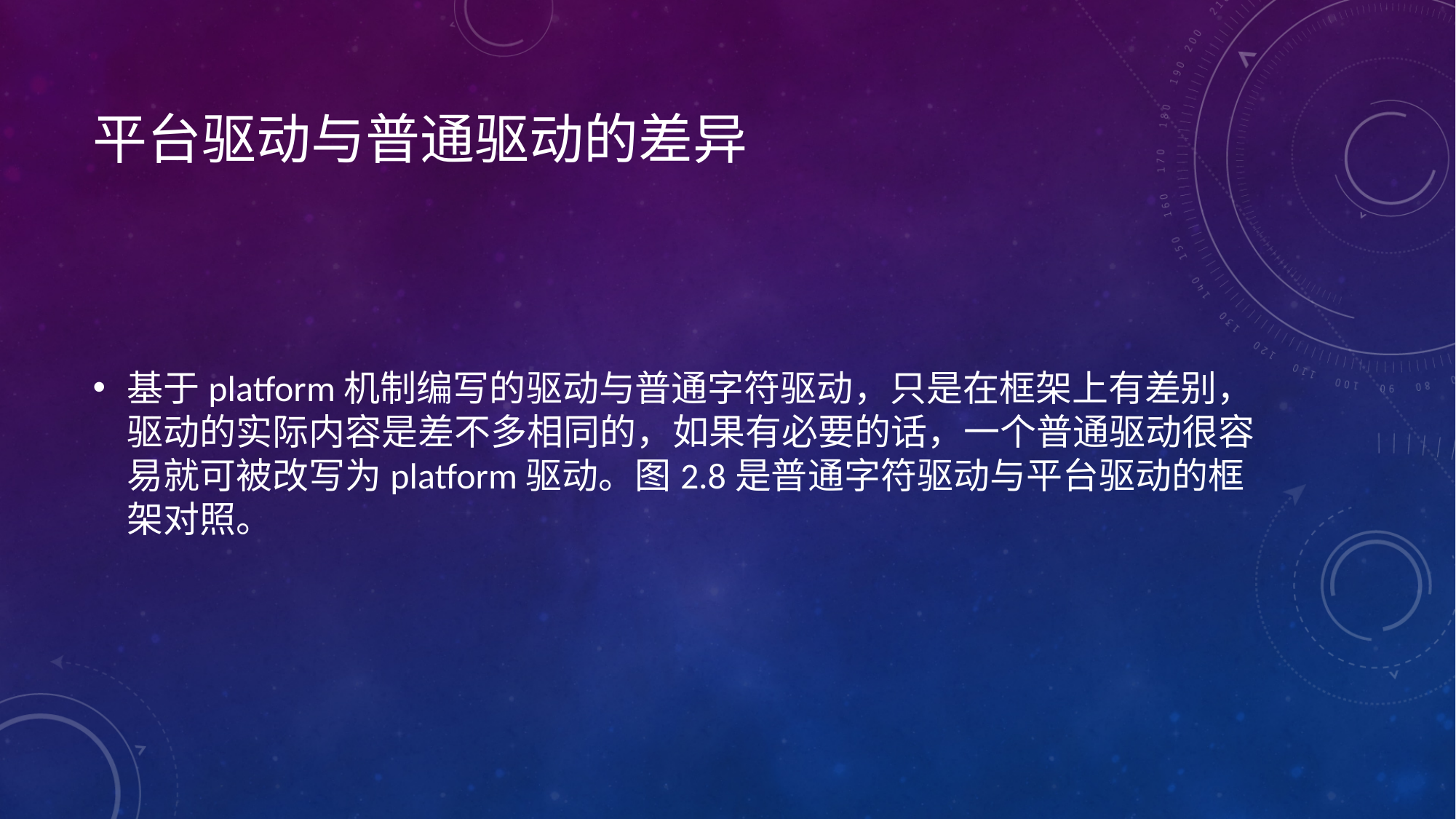

# 平台驱动与普通驱动的差异
基于platform机制编写的驱动与普通字符驱动，只是在框架上有差别，驱动的实际内容是差不多相同的，如果有必要的话，一个普通驱动很容易就可被改写为platform驱动。图2.8是普通字符驱动与平台驱动的框架对照。